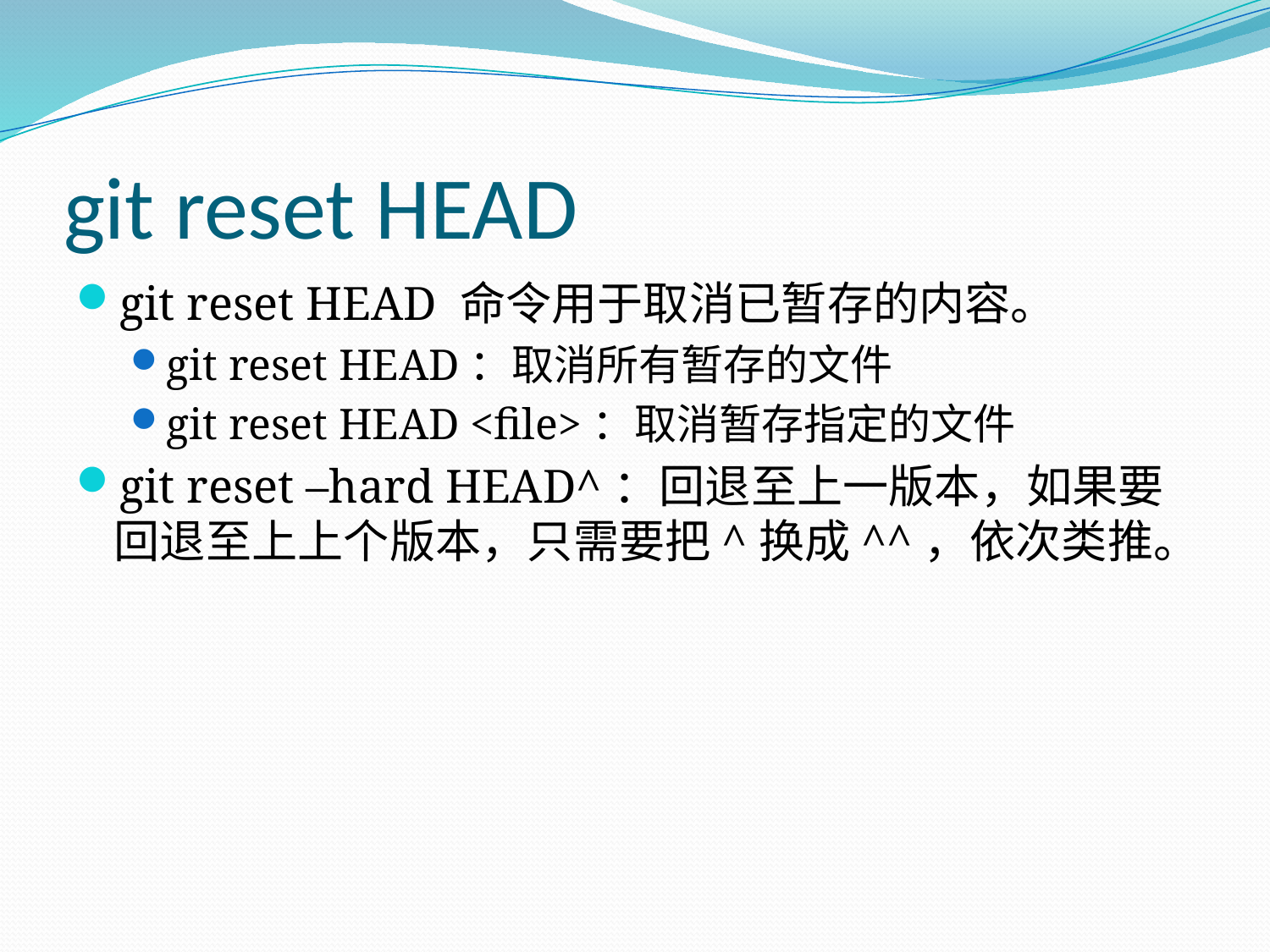

# git reset HEAD
git reset HEAD 命令用于取消已暂存的内容。
git reset HEAD：取消所有暂存的文件
git reset HEAD <file>：取消暂存指定的文件
git reset –hard HEAD^：回退至上一版本，如果要回退至上上个版本，只需要把^换成^^，依次类推。